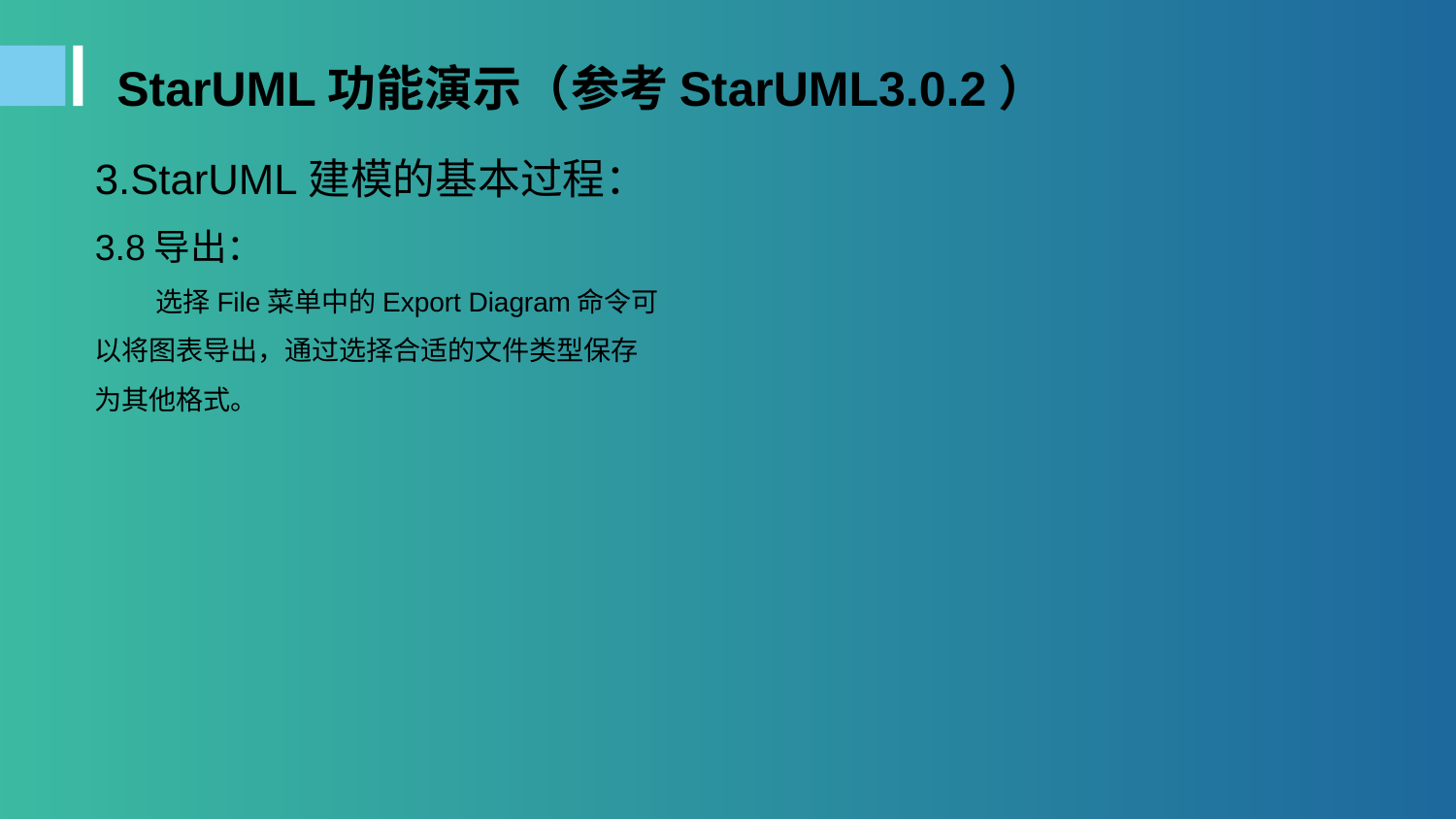

StarUML功能演示（参考StarUML3.0.2）
3.StarUML建模的基本过程：
3.8导出：
         选择File菜单中的Export Diagram命令可以将图表导出，通过选择合适的文件类型保存为其他格式。